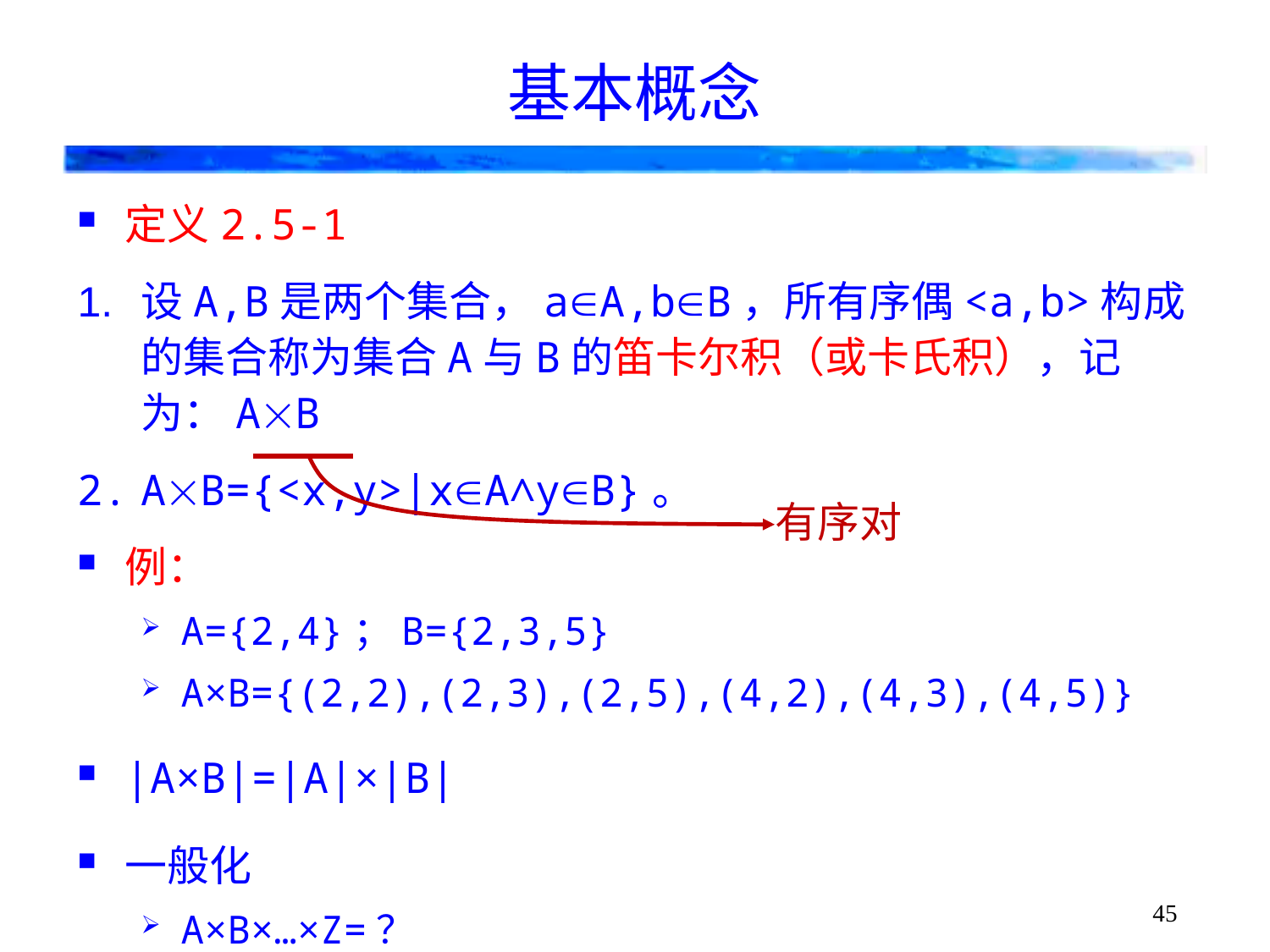

# 基本概念
定义2.5-1
设A,B是两个集合，a∈A,b∈B，所有序偶<a,b>构成的集合称为集合A与B的笛卡尔积（或卡氏积），记为：A×B
A×B={<x,y>|x∈A∧y∈B}。
例：
A={2,4}；B={2,3,5}
A×B={(2,2),(2,3),(2,5),(4,2),(4,3),(4,5)}
|A×B|=|A|×|B|
一般化
A×B×…×Z=？

有序对
45